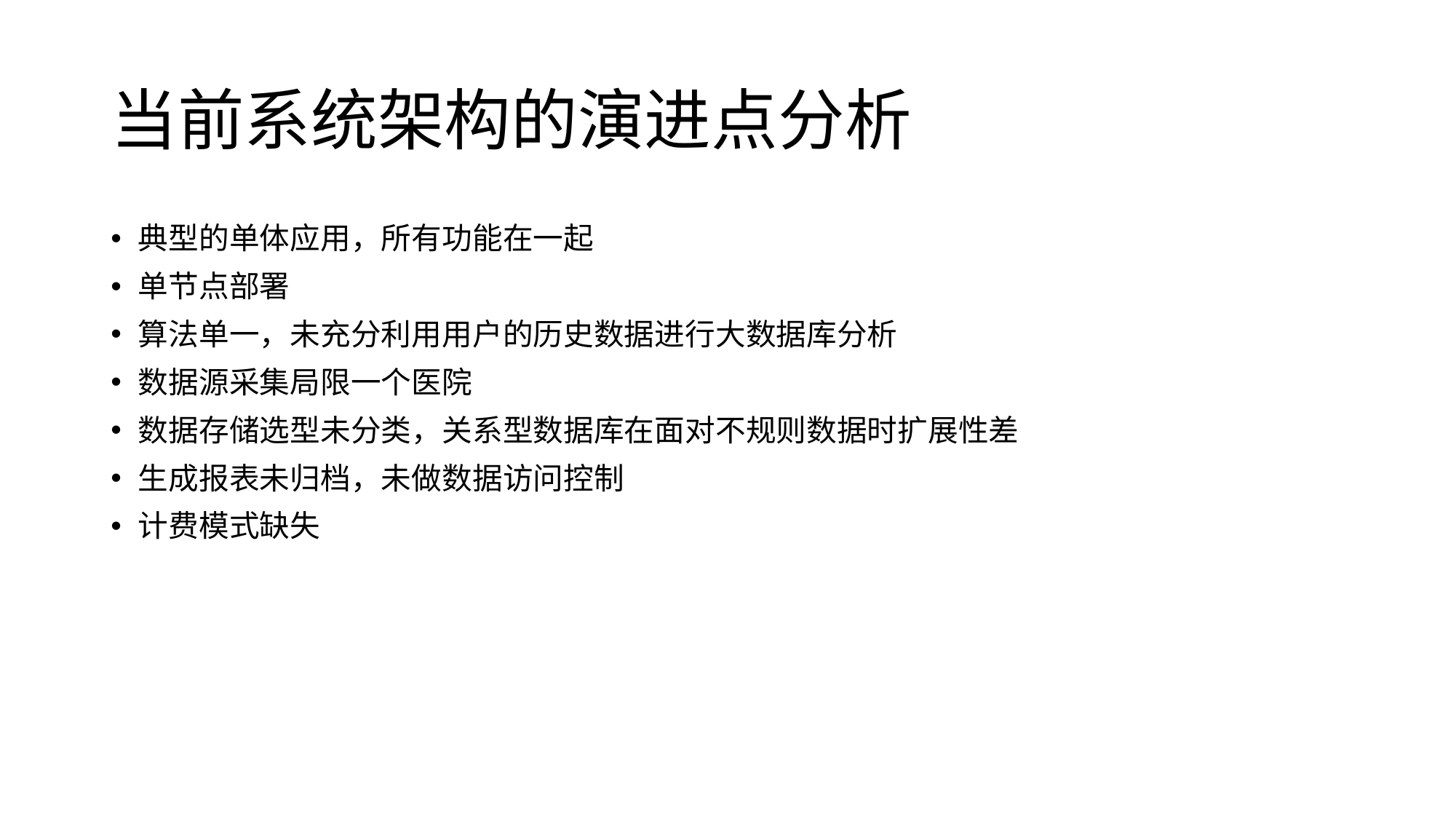

# 当前系统架构的演进点分析
典型的单体应用，所有功能在一起
单节点部署
算法单一，未充分利用用户的历史数据进行大数据库分析
数据源采集局限一个医院
数据存储选型未分类，关系型数据库在面对不规则数据时扩展性差
生成报表未归档，未做数据访问控制
计费模式缺失